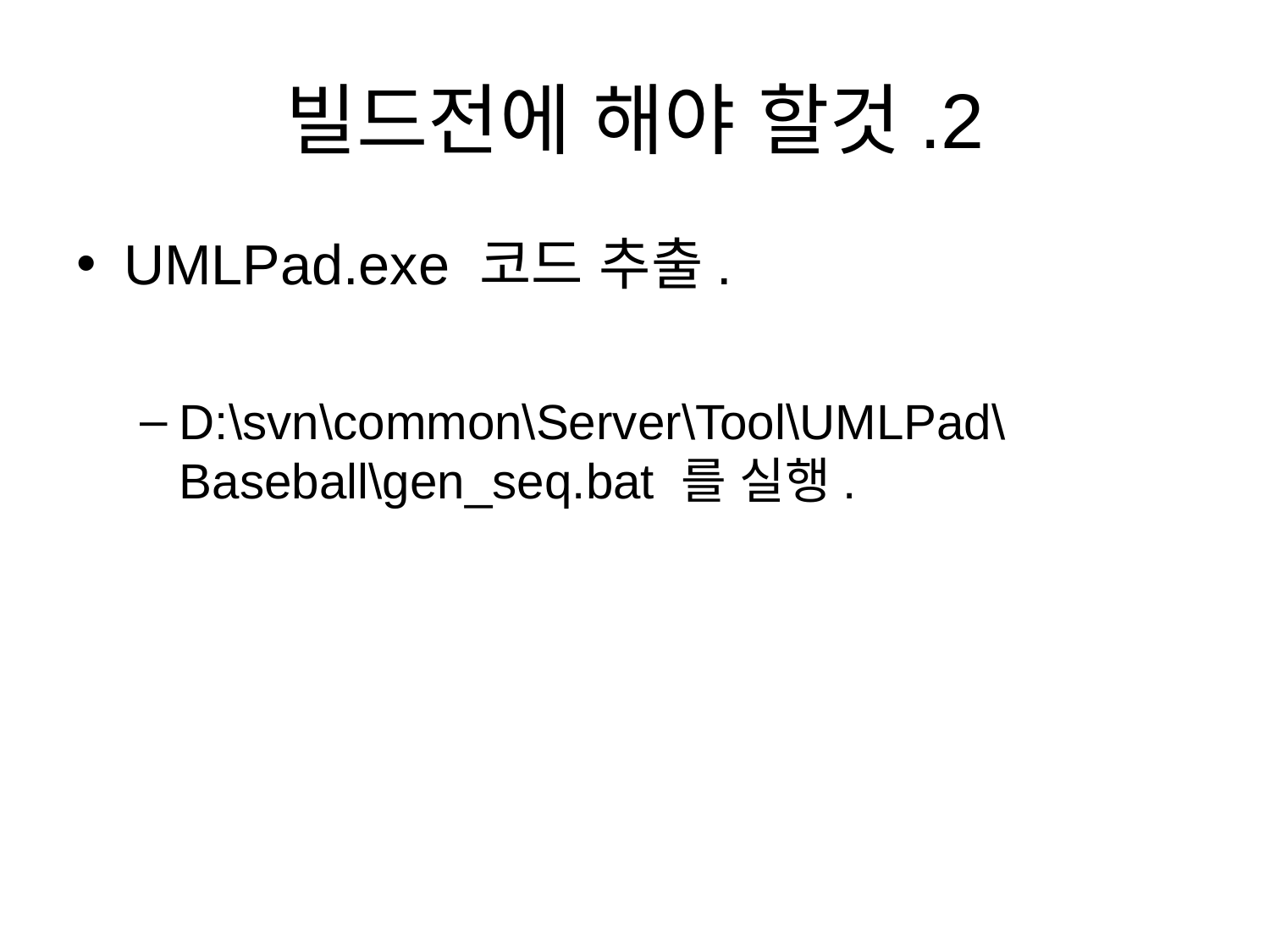

# 빌드전에 해야 할것.2
UMLPad.exe 코드 추출.

D:\svn\common\Server\Tool\UMLPad\Baseball\gen_seq.bat 를 실행.